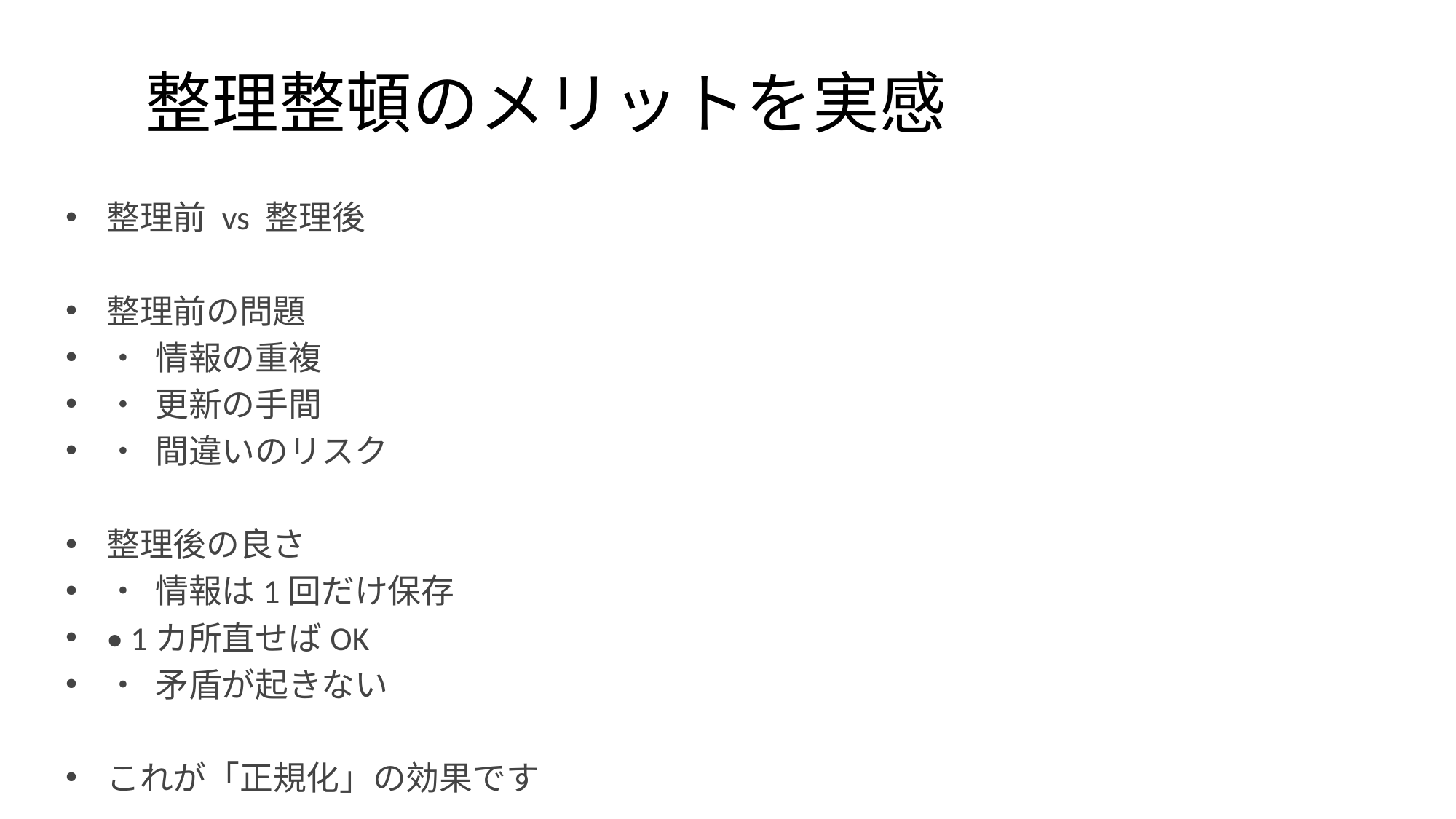

# 整理整頓のメリットを実感
整理前 vs 整理後

整理前の問題
• 情報の重複
• 更新の手間
• 間違いのリスク

整理後の良さ
• 情報は1回だけ保存
• 1カ所直せばOK
• 矛盾が起きない

これが「正規化」の効果です